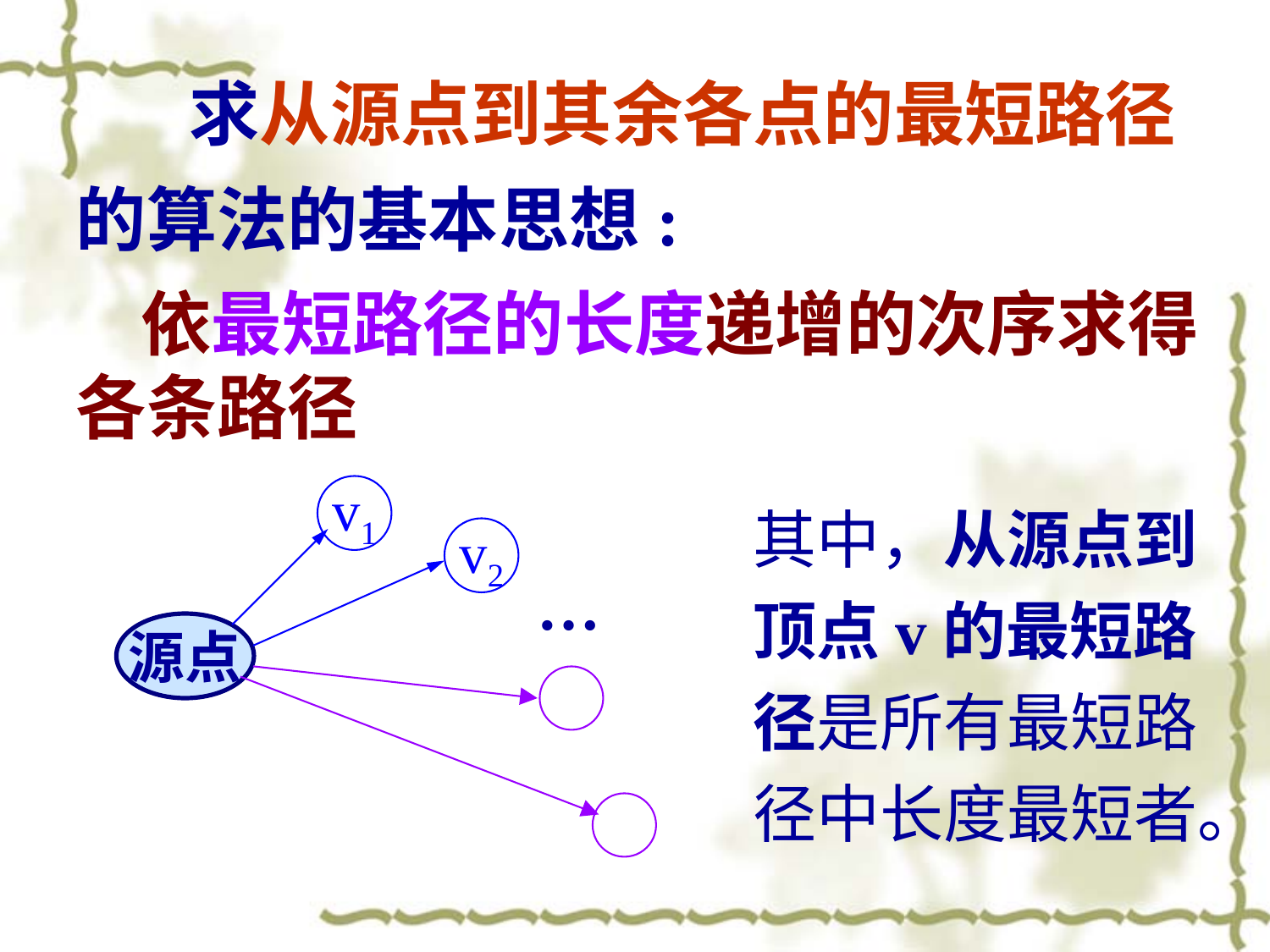

求从源点到其余各点的最短路径的算法的基本思想:
   依最短路径的长度递增的次序求得各条路径
v1
其中，从源点到顶点v的最短路径是所有最短路径中长度最短者。
v2

…
源点